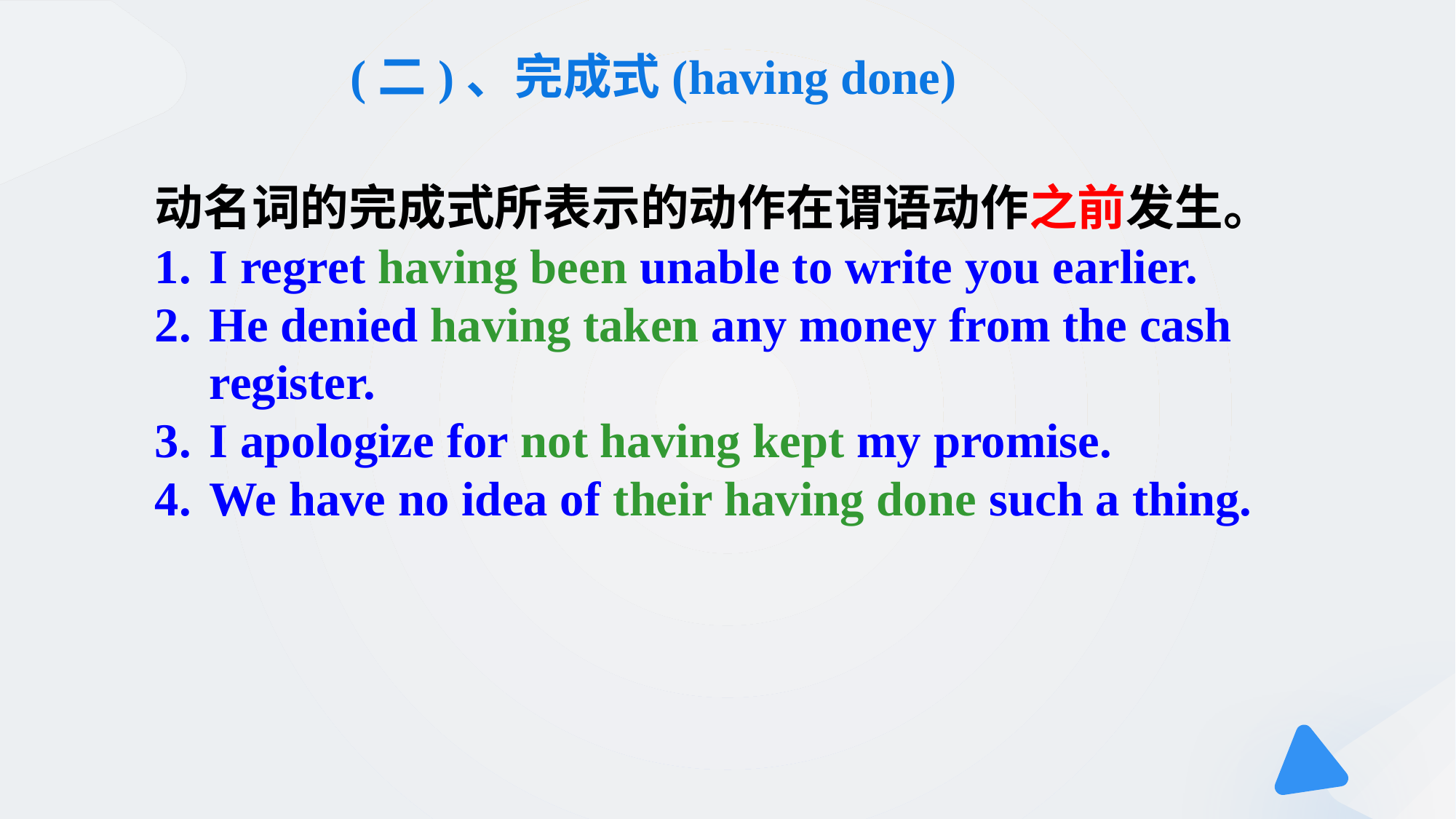

(二)、完成式(having done)
动名词的完成式所表示的动作在谓语动作之前发生。
I regret having been unable to write you earlier.
He denied having taken any money from the cash register.
I apologize for not having kept my promise.
We have no idea of their having done such a thing.